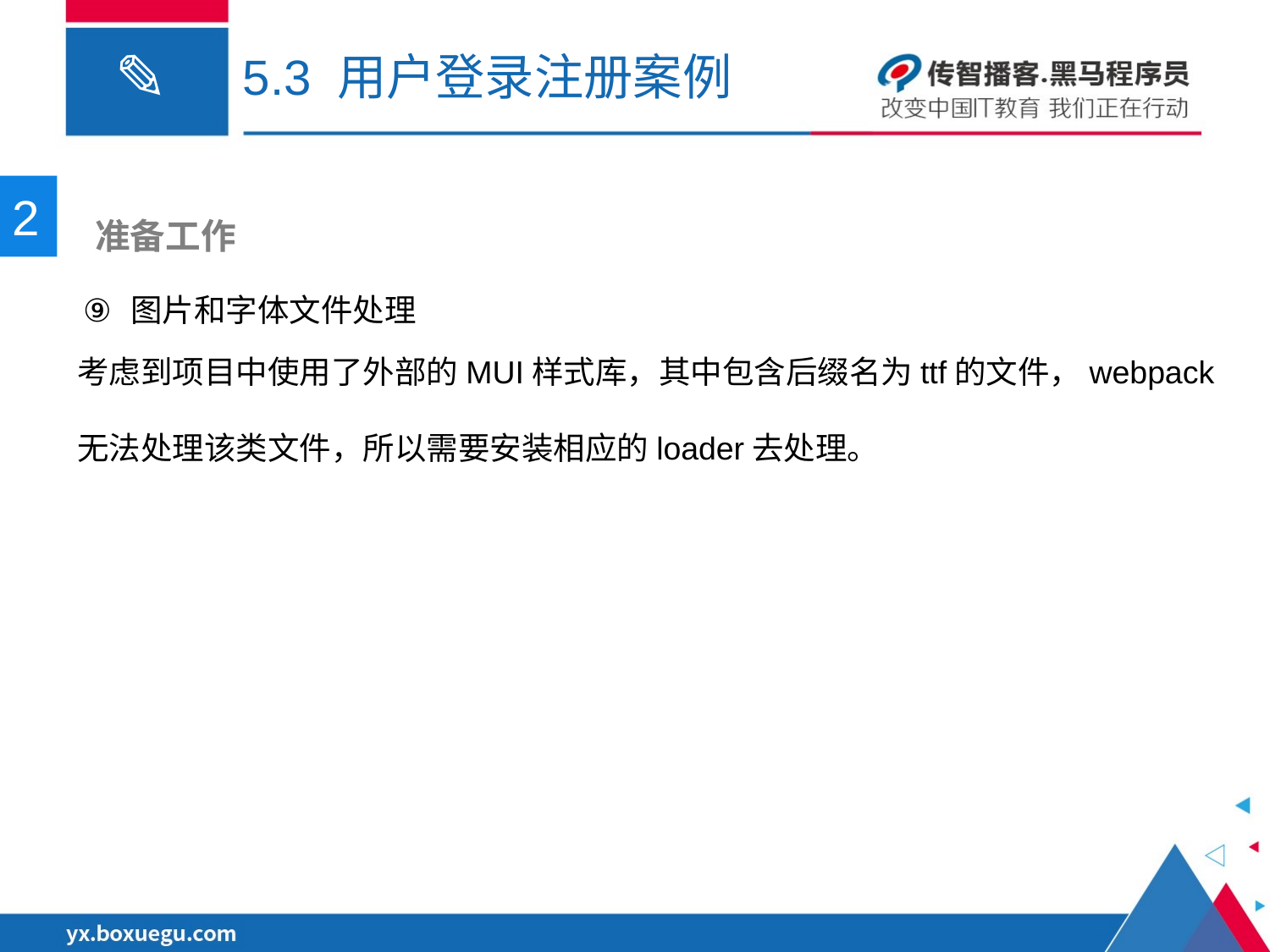

# 5.3 用户登录注册案例

2
  准备工作
图片和字体文件处理
考虑到项目中使用了外部的MUI样式库，其中包含后缀名为ttf的文件，webpack无法处理该类文件，所以需要安装相应的loader去处理。